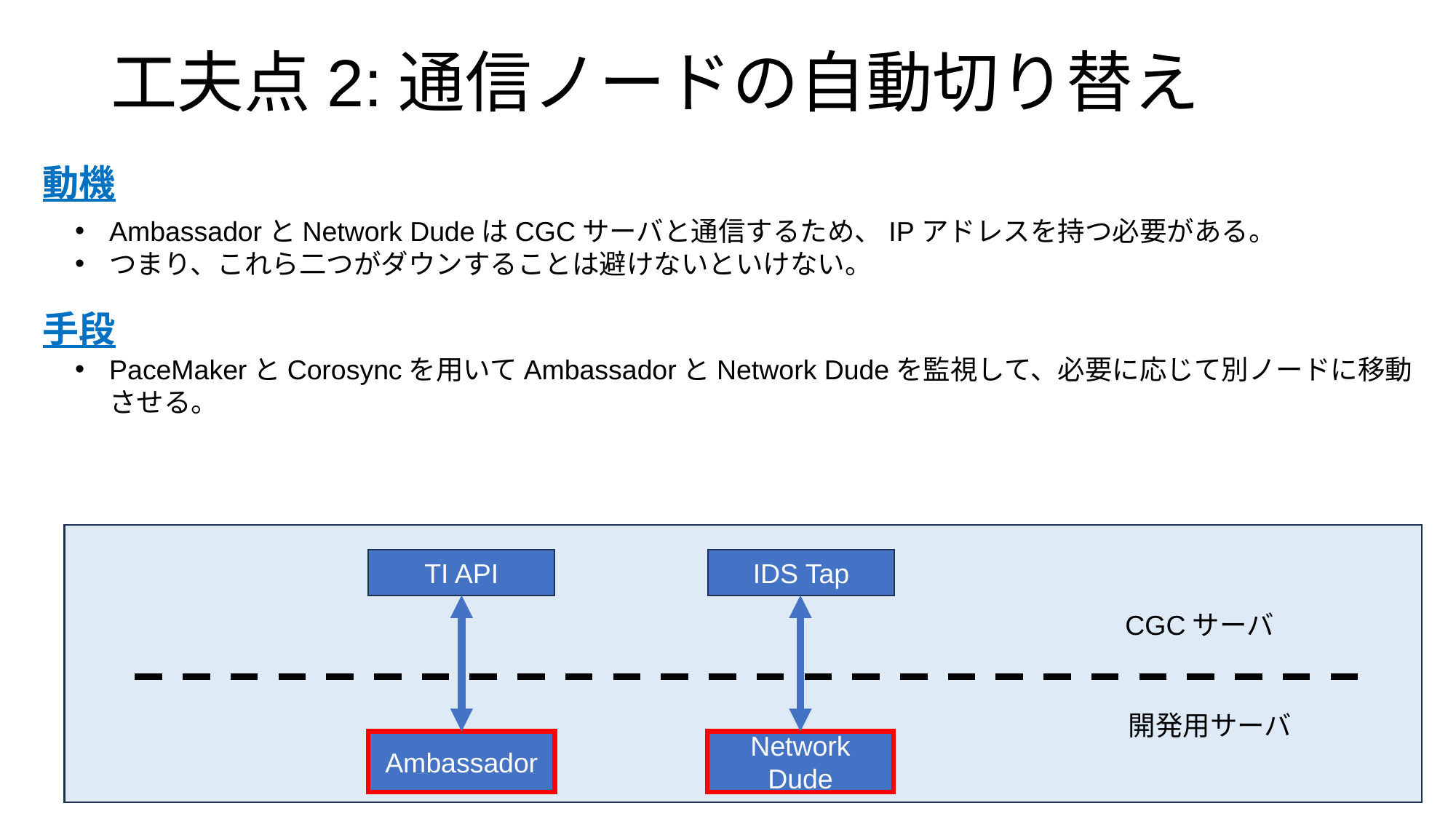

# 工夫点2:通信ノードの自動切り替え
動機
AmbassadorとNetwork DudeはCGCサーバと通信するため、IPアドレスを持つ必要がある。
つまり、これら二つがダウンすることは避けないといけない。

PaceMakerとCorosyncを用いてAmbassadorとNetwork Dudeを監視して、必要に応じて別ノードに移動させる。
手段

TI API
IDS Tap
CGCサーバ

開発用サーバ
Network Dude
Ambassador